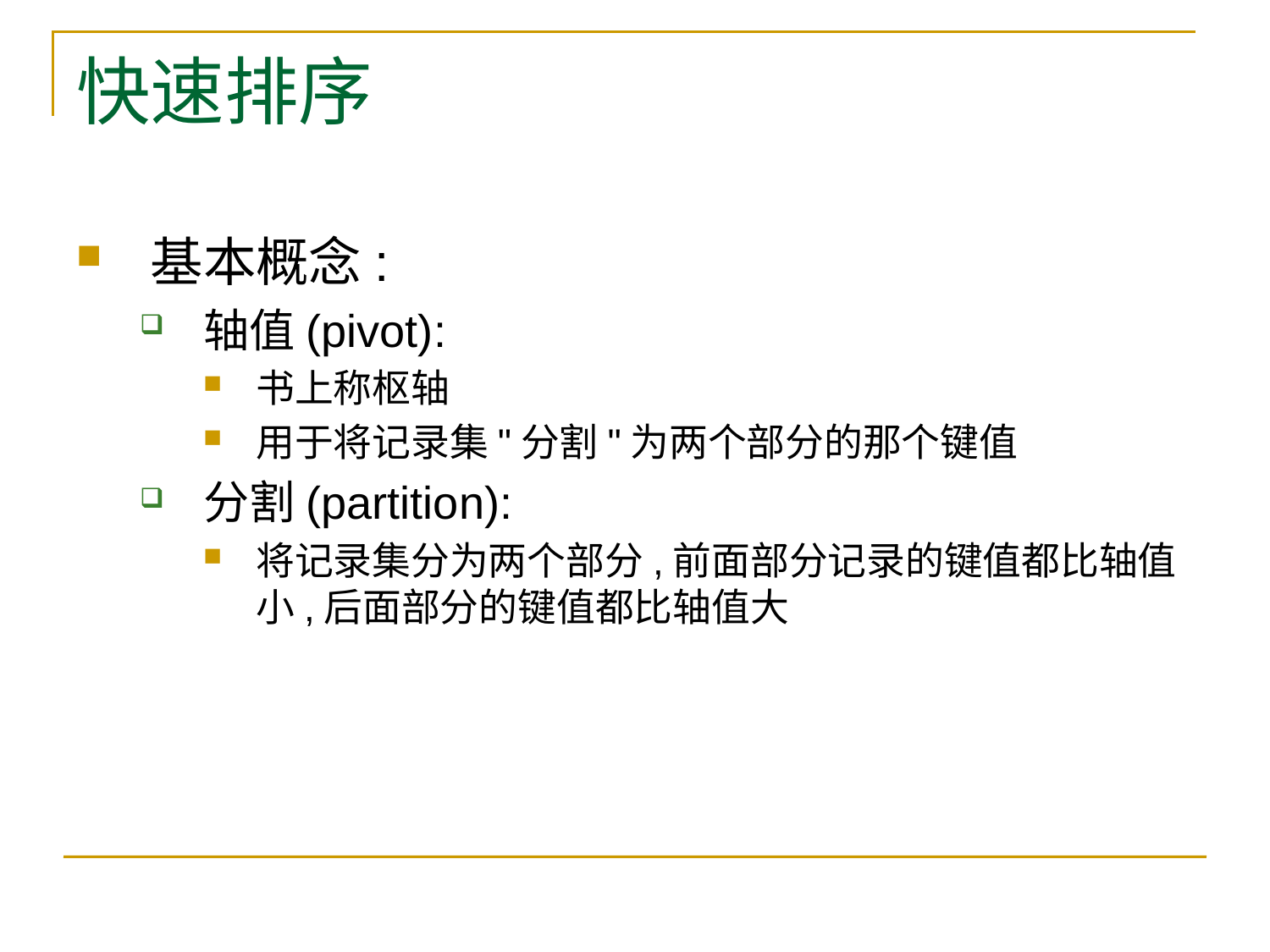

# 快速排序
基本概念:
轴值(pivot):
书上称枢轴
用于将记录集"分割"为两个部分的那个键值
分割(partition):
将记录集分为两个部分,前面部分记录的键值都比轴值小,后面部分的键值都比轴值大